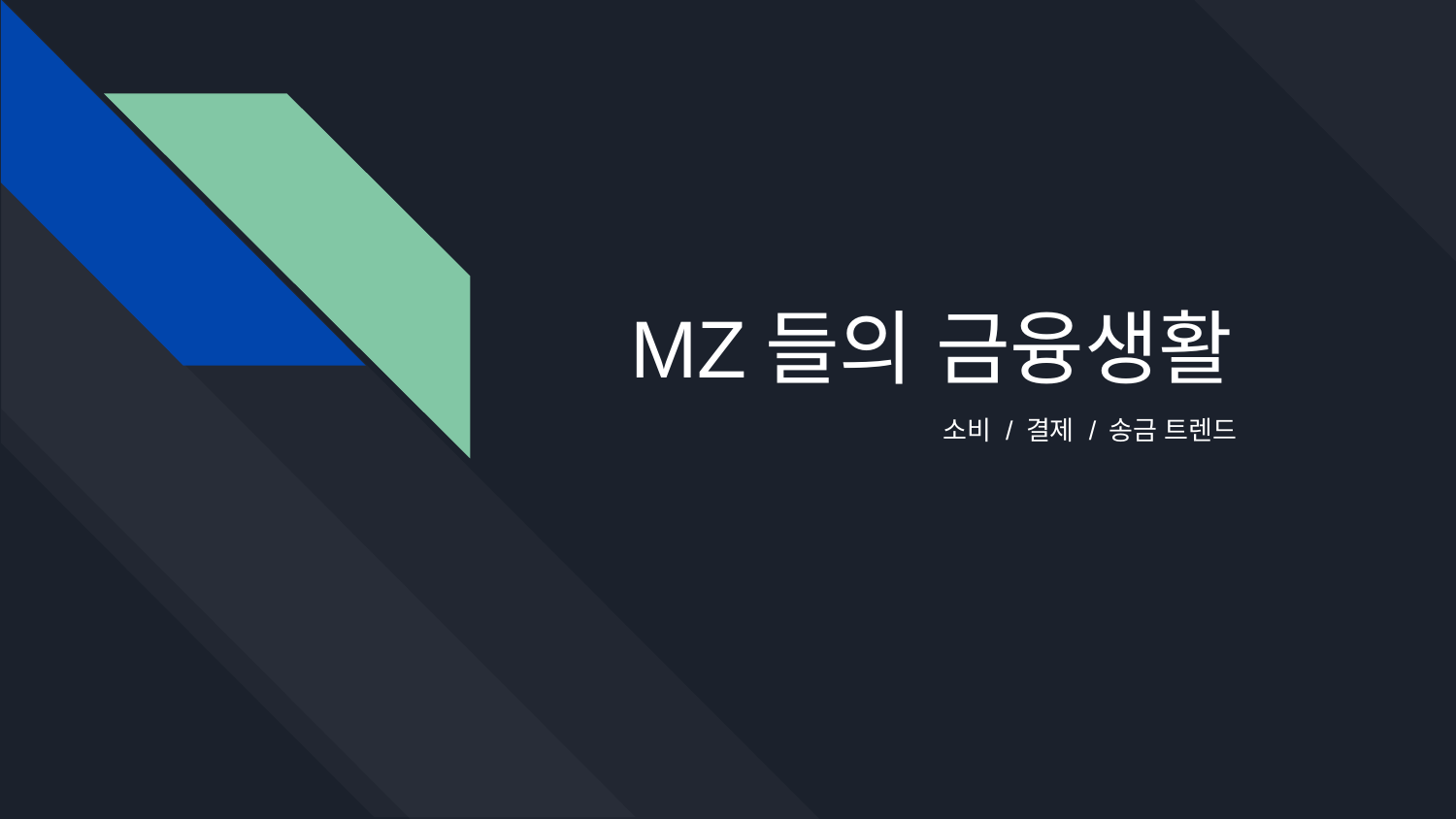

# MZ들의 금융생활
소비 / 결제 / 송금 트렌드